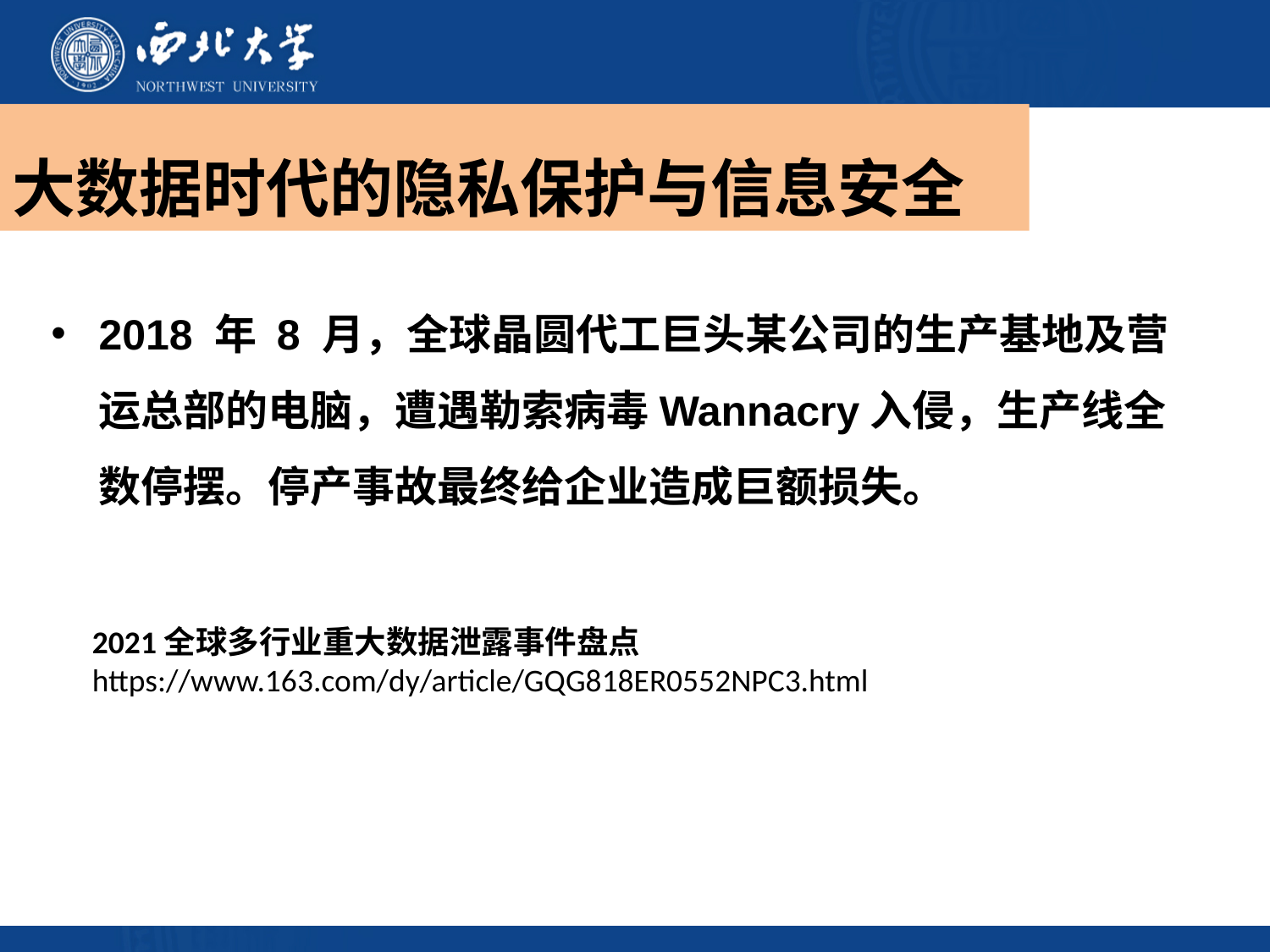

大数据时代的隐私保护与信息安全
2018 年 8 月，全球晶圆代工巨头某公司的生产基地及营运总部的电脑，遭遇勒索病毒Wannacry入侵，生产线全数停摆。停产事故最终给企业造成巨额损失。
2021全球多行业重大数据泄露事件盘点
https://www.163.com/dy/article/GQG818ER0552NPC3.html